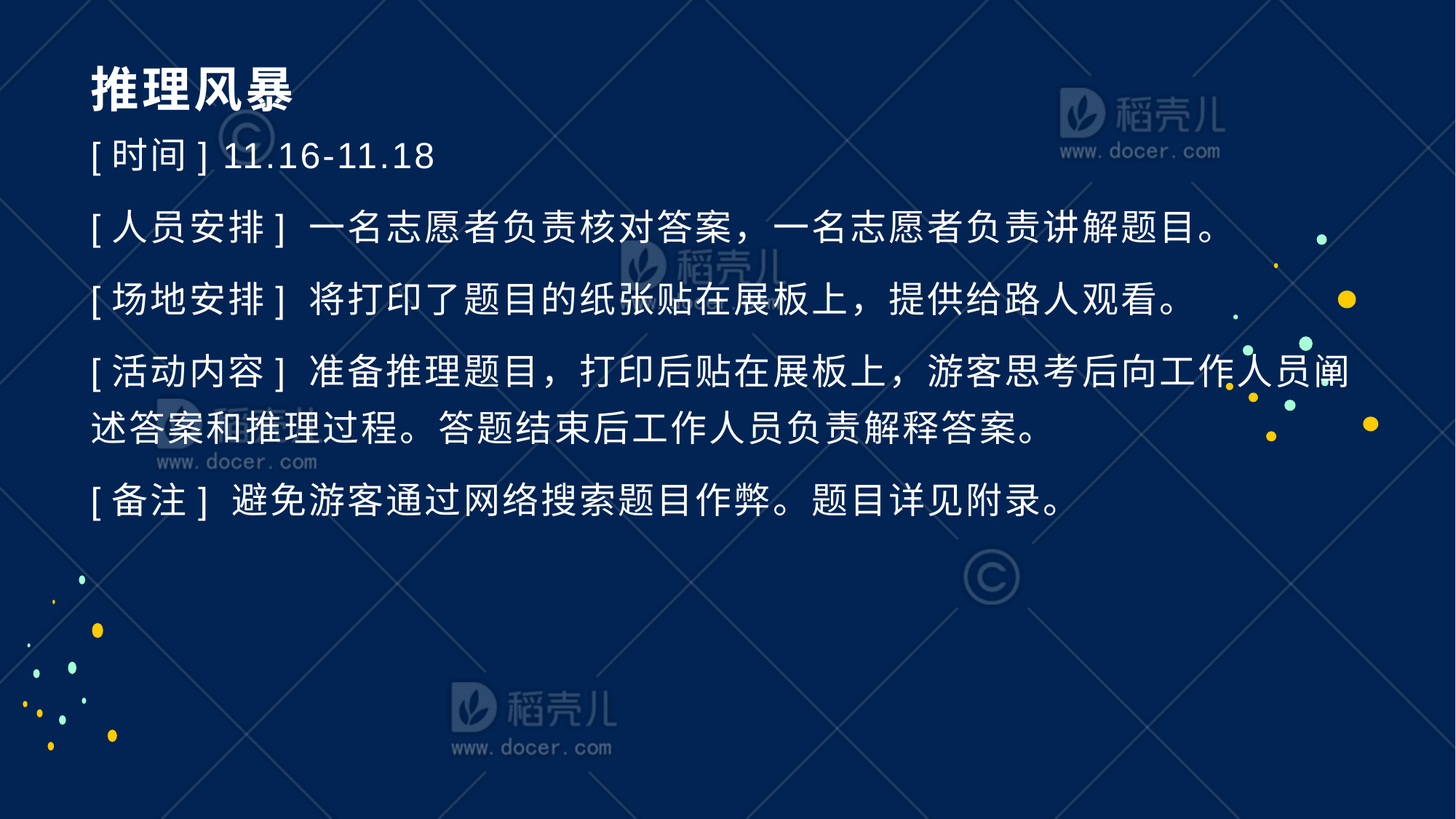

# 推理风暴
[时间] 11.16-11.18
[人员安排] 一名志愿者负责核对答案，一名志愿者负责讲解题目。
[场地安排] 将打印了题目的纸张贴在展板上，提供给路人观看。
[活动内容] 准备推理题目，打印后贴在展板上，游客思考后向工作人员阐述答案和推理过程。答题结束后工作人员负责解释答案。
[备注] 避免游客通过网络搜索题目作弊。题目详见附录。